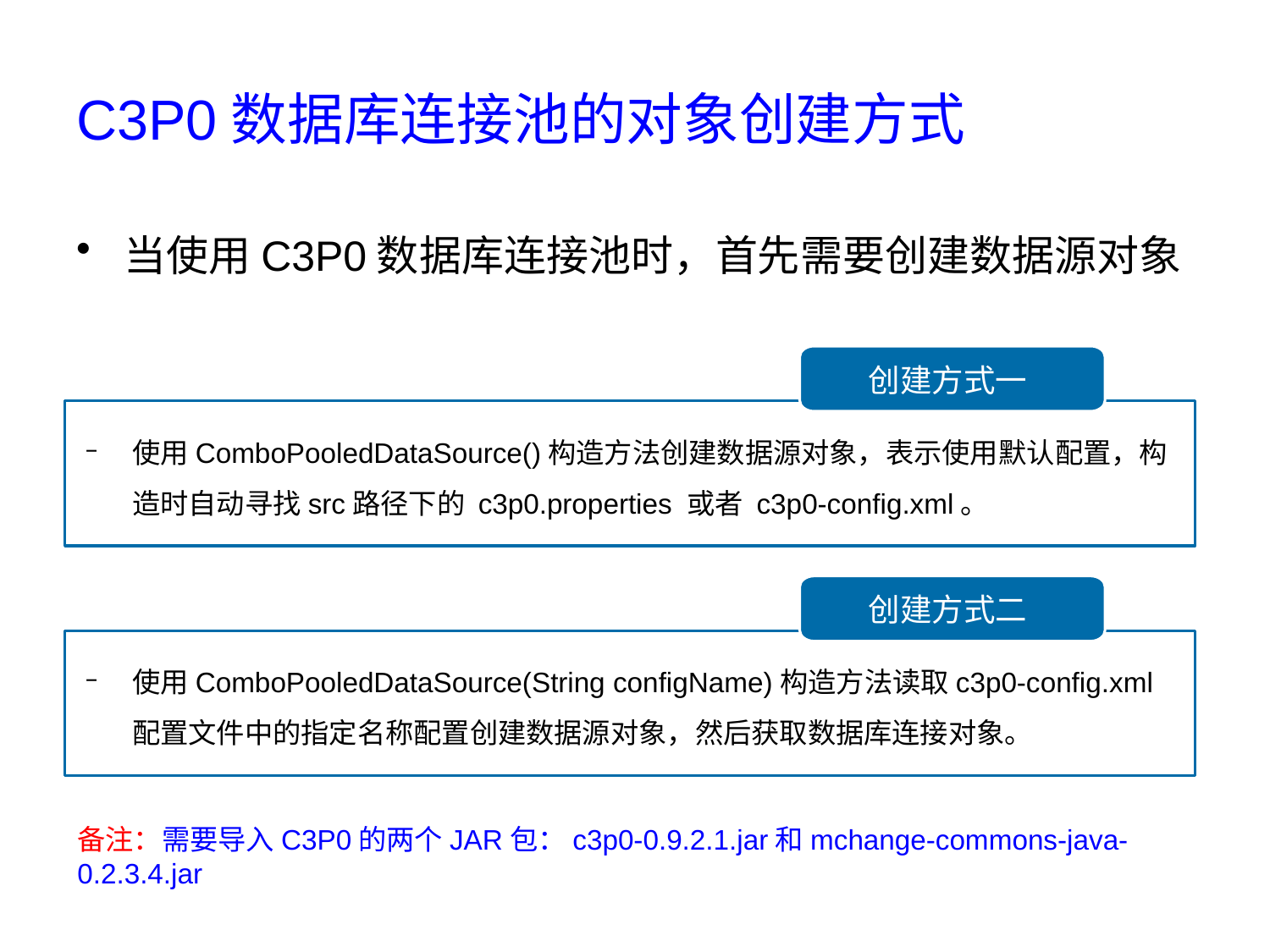

# C3P0数据库连接池的对象创建方式
当使用C3P0数据库连接池时，首先需要创建数据源对象

创建方式一

使用ComboPooledDataSource()构造方法创建数据源对象，表示使用默认配置，构造时自动寻找src路径下的 c3p0.properties 或者 c3p0-config.xml。

创建方式二

使用ComboPooledDataSource(String configName)构造方法读取c3p0-config.xml配置文件中的指定名称配置创建数据源对象，然后获取数据库连接对象。

备注：需要导入C3P0的两个JAR包：c3p0-0.9.2.1.jar和mchange-commons-java-0.2.3.4.jar